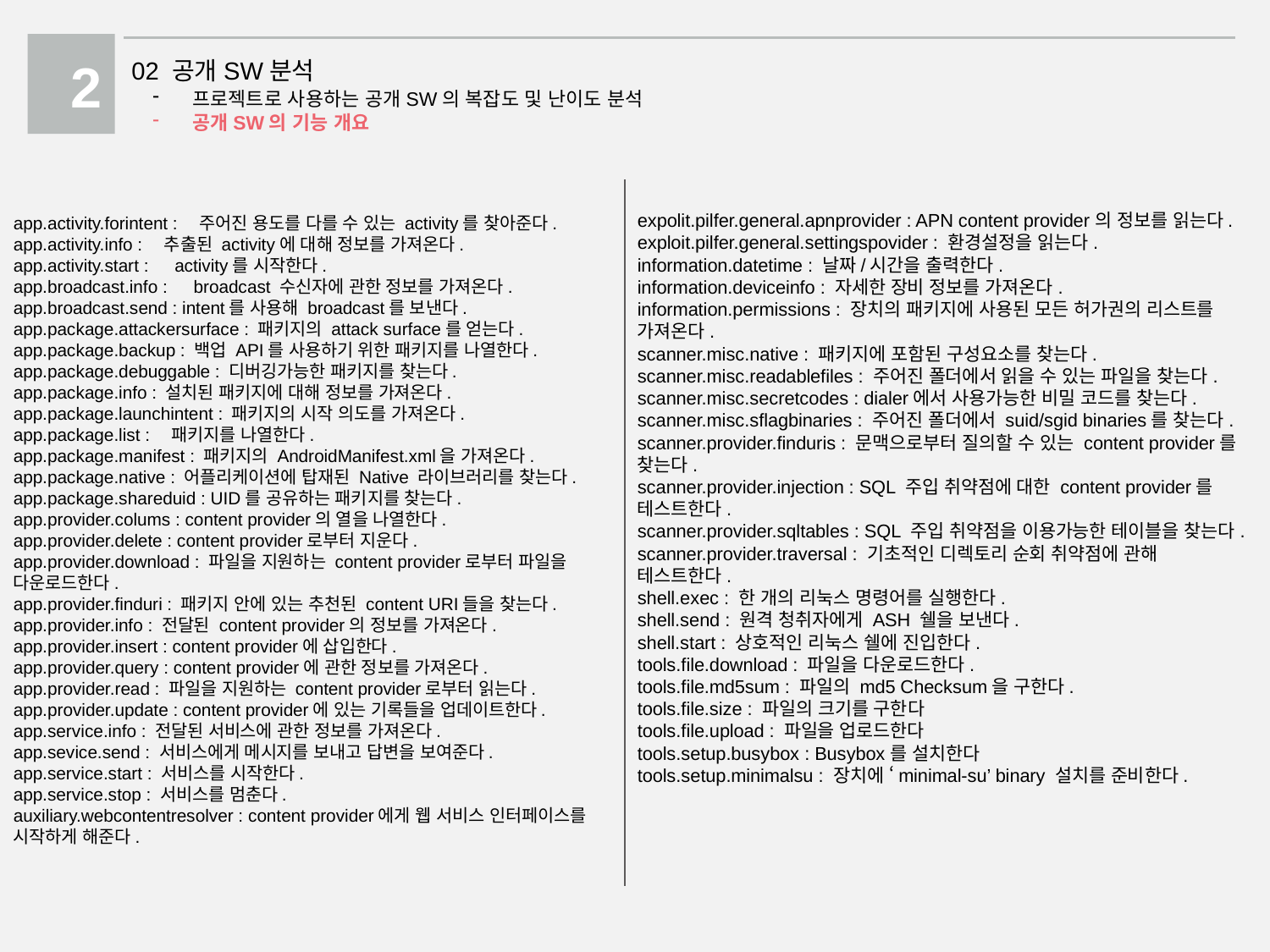

2
02 공개SW분석
프로젝트로 사용하는 공개SW의 복잡도 및 난이도 분석
공개SW의 기능 개요
expolit.pilfer.general.apnprovider : APN content provider의 정보를 읽는다.
exploit.pilfer.general.settingspovider : 환경설정을 읽는다.
information.datetime : 날짜/시간을 출력한다.
information.deviceinfo : 자세한 장비 정보를 가져온다.
information.permissions : 장치의 패키지에 사용된 모든 허가권의 리스트를 가져온다.
scanner.misc.native : 패키지에 포함된 구성요소를 찾는다.
scanner.misc.readablefiles : 주어진 폴더에서 읽을 수 있는 파일을 찾는다.
scanner.misc.secretcodes : dialer에서 사용가능한 비밀 코드를 찾는다.
scanner.misc.sflagbinaries : 주어진 폴더에서 suid/sgid binaries를 찾는다.
scanner.provider.finduris : 문맥으로부터 질의할 수 있는 content provider를 찾는다.
scanner.provider.injection : SQL 주입 취약점에 대한 content provider를 테스트한다.
scanner.provider.sqltables : SQL 주입 취약점을 이용가능한 테이블을 찾는다.
scanner.provider.traversal : 기초적인 디렉토리 순회 취약점에 관해 테스트한다.
shell.exec : 한 개의 리눅스 명령어를 실행한다.
shell.send : 원격 청취자에게 ASH 쉘을 보낸다.
shell.start : 상호적인 리눅스 쉘에 진입한다.
tools.file.download : 파일을 다운로드한다.
tools.file.md5sum : 파일의 md5 Checksum을 구한다.
tools.file.size : 파일의 크기를 구한다
tools.file.upload : 파일을 업로드한다
tools.setup.busybox : Busybox를 설치한다
tools.setup.minimalsu : 장치에 ‘minimal-su’ binary 설치를 준비한다.

app.activity.forintent :　주어진 용도를 다를 수 있는 activity를 찾아준다.
app.activity.info :　추출된 activity에 대해 정보를 가져온다.
app.activity.start :　activity를 시작한다.
app.broadcast.info :　broadcast 수신자에 관한 정보를 가져온다.
app.broadcast.send : intent를 사용해 broadcast를 보낸다.
app.package.attackersurface : 패키지의 attack surface를 얻는다.
app.package.backup : 백업 API를 사용하기 위한 패키지를 나열한다.
app.package.debuggable : 디버깅가능한 패키지를 찾는다.
app.package.info : 설치된 패키지에 대해 정보를 가져온다.
app.package.launchintent : 패키지의 시작 의도를 가져온다.
app.package.list :　패키지를 나열한다.
app.package.manifest : 패키지의 AndroidManifest.xml을 가져온다.
app.package.native : 어플리케이션에 탑재된 Native 라이브러리를 찾는다.
app.package.shareduid : UID를 공유하는 패키지를 찾는다.
app.provider.colums : content provider의 열을 나열한다.
app.provider.delete : content provider로부터 지운다.
app.provider.download : 파일을 지원하는 content provider로부터 파일을
다운로드한다.
app.provider.finduri : 패키지 안에 있는 추천된 content URI들을 찾는다.
app.provider.info : 전달된 content provider의 정보를 가져온다.
app.provider.insert : content provider에 삽입한다.
app.provider.query : content provider에 관한 정보를 가져온다.
app.provider.read : 파일을 지원하는 content provider로부터 읽는다.
app.provider.update : content provider에 있는 기록들을 업데이트한다.
app.service.info : 전달된 서비스에 관한 정보를 가져온다.
app.sevice.send : 서비스에게 메시지를 보내고 답변을 보여준다.
app.service.start : 서비스를 시작한다.
app.service.stop : 서비스를 멈춘다.
auxiliary.webcontentresolver : content provider에게 웹 서비스 인터페이스를
시작하게 해준다.